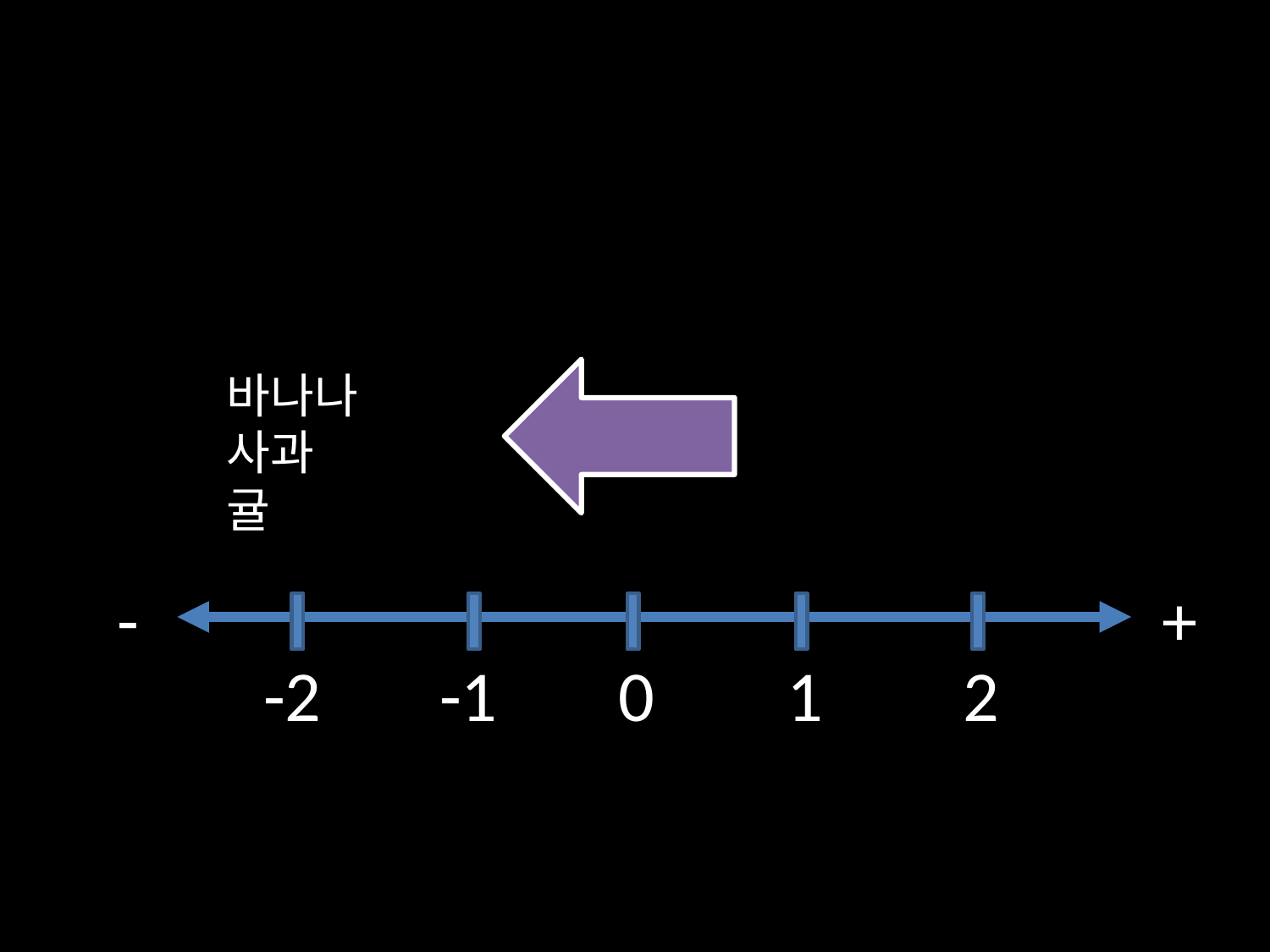

바나나
사과
귤

-
+

-2
-1
0
1
2